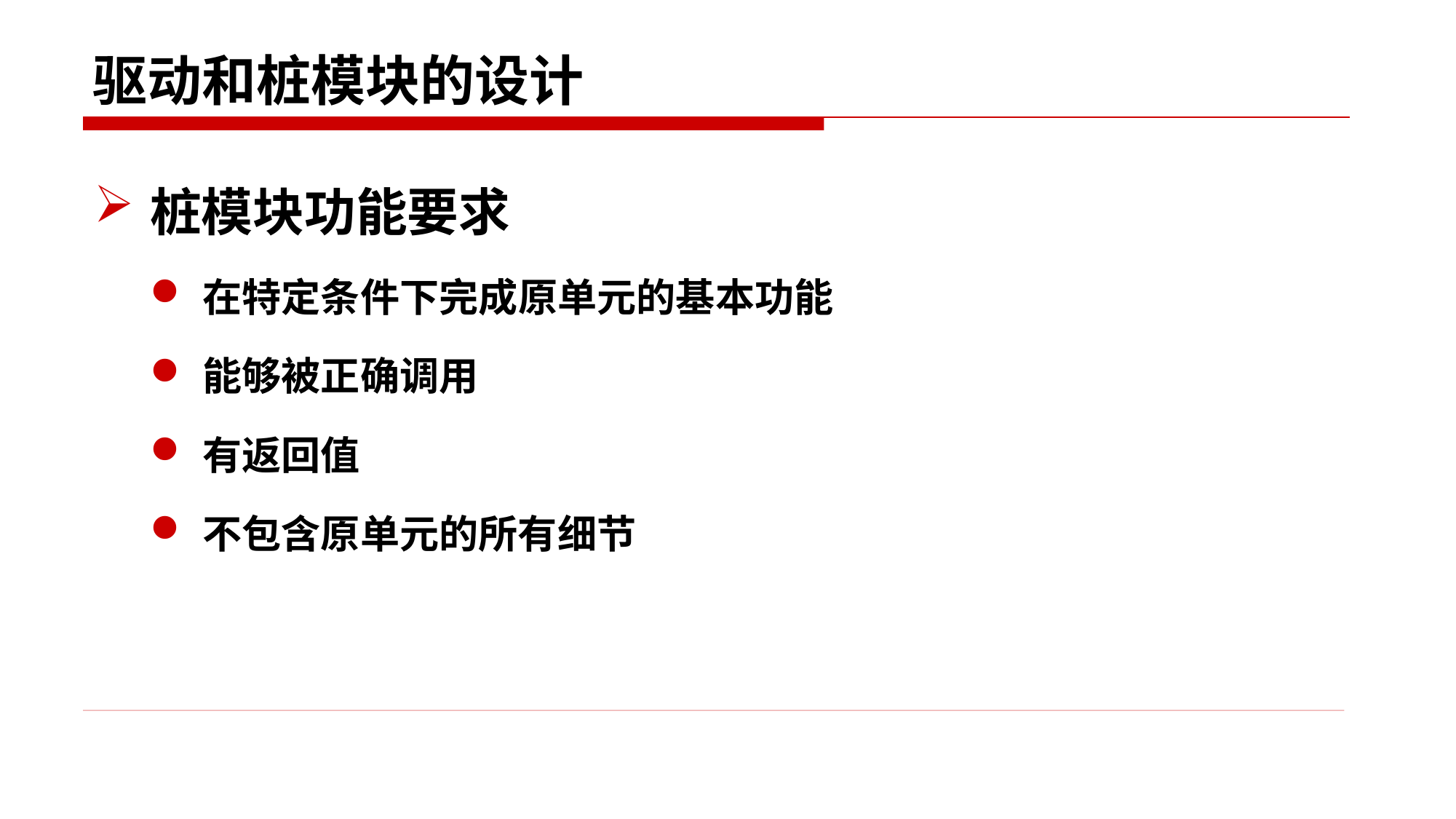

# 驱动和桩模块的设计
桩模块功能要求
在特定条件下完成原单元的基本功能
能够被正确调用
有返回值
不包含原单元的所有细节